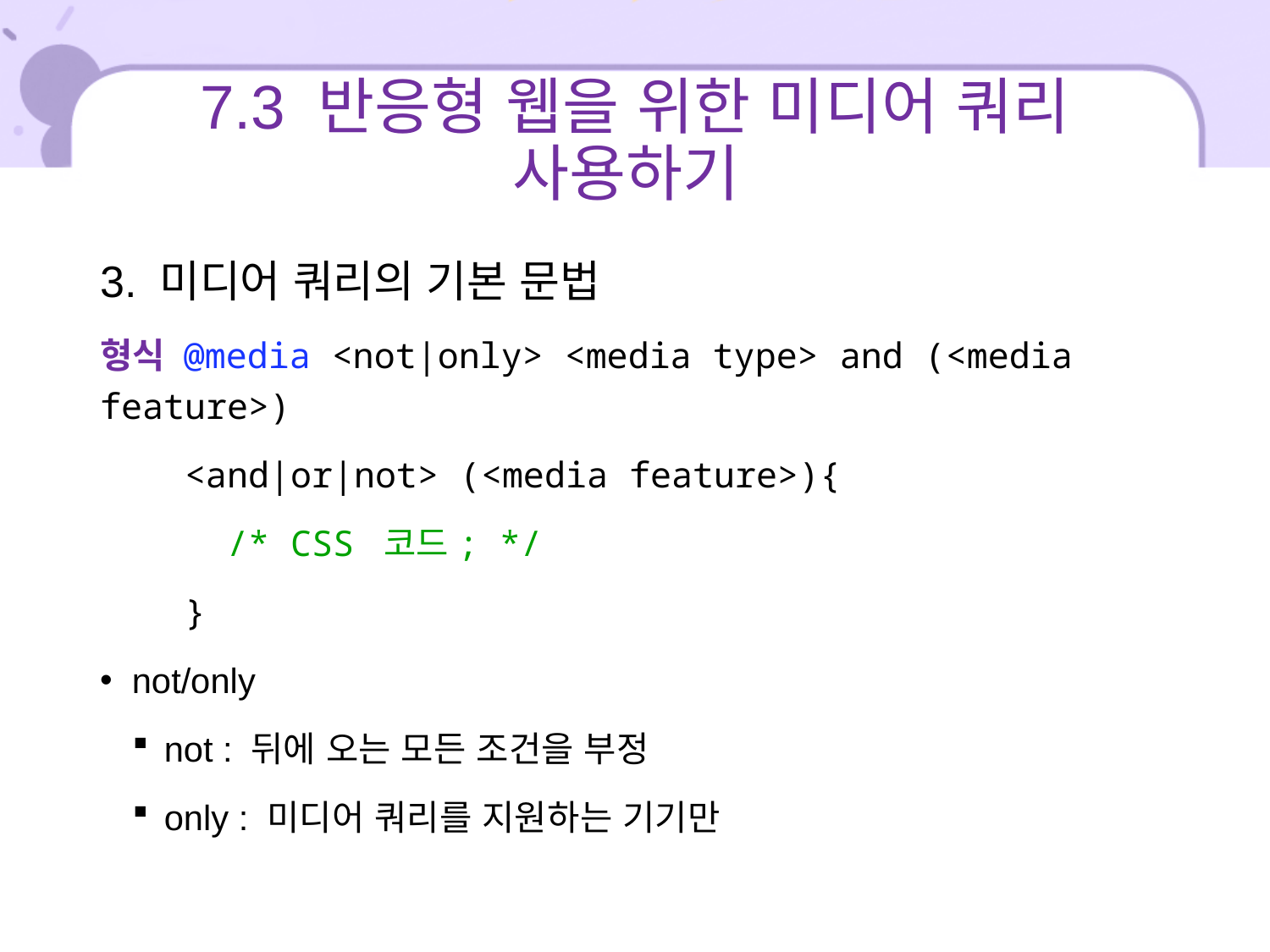

# 7.3 반응형 웹을 위한 미디어 쿼리 사용하기
3. 미디어 쿼리의 기본 문법
형식 @media <not|only> <media type> and (<media feature>)
    <and|or|not> (<media feature>){
      /* CSS 코드; */
    }
not/only
not : 뒤에 오는 모든 조건을 부정
only : 미디어 쿼리를 지원하는 기기만